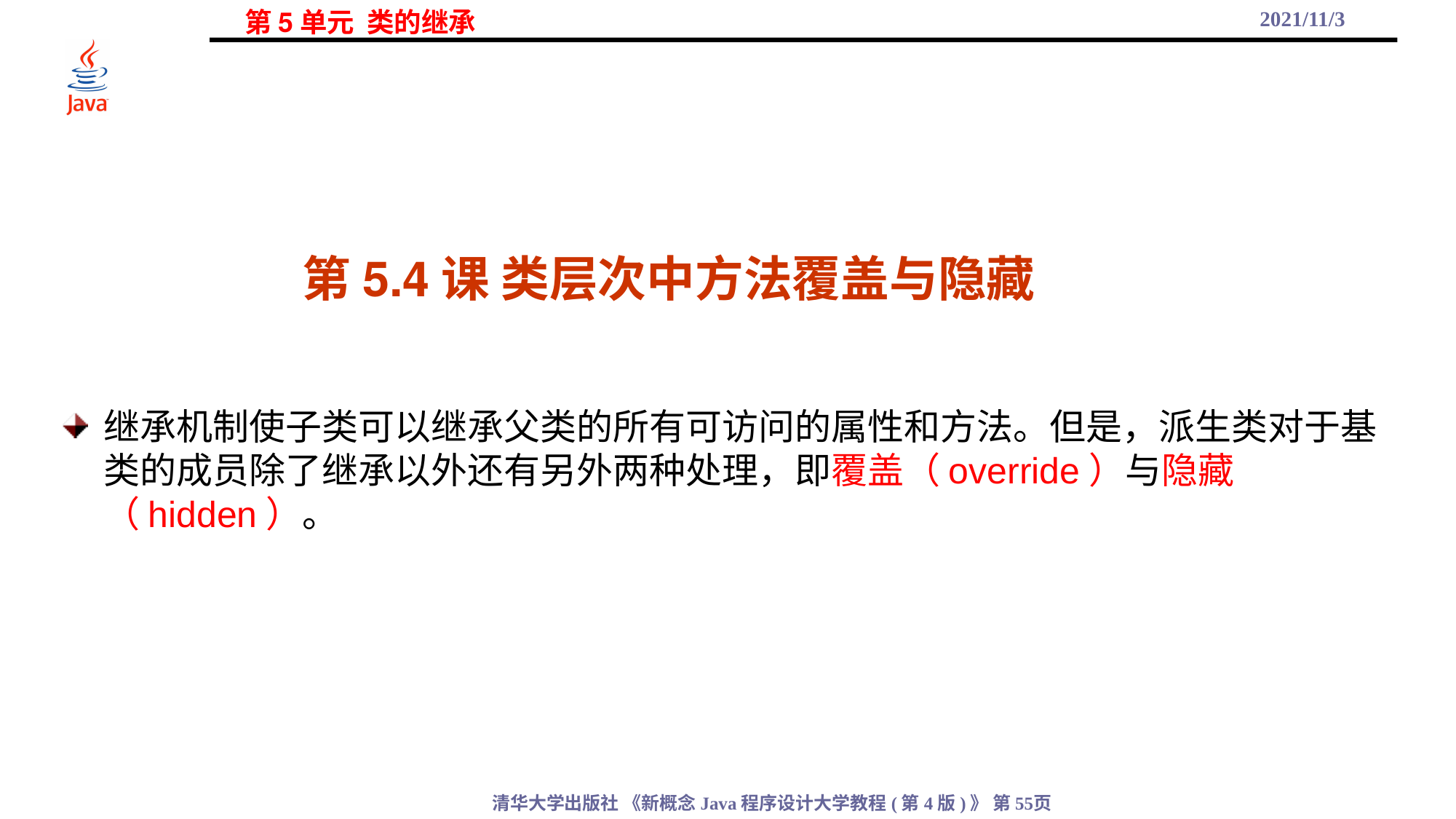

2021/11/3
# 第5.4课 类层次中方法覆盖与隐藏
继承机制使子类可以继承父类的所有可访问的属性和方法。但是，派生类对于基类的成员除了继承以外还有另外两种处理，即覆盖（override）与隐藏（hidden）。